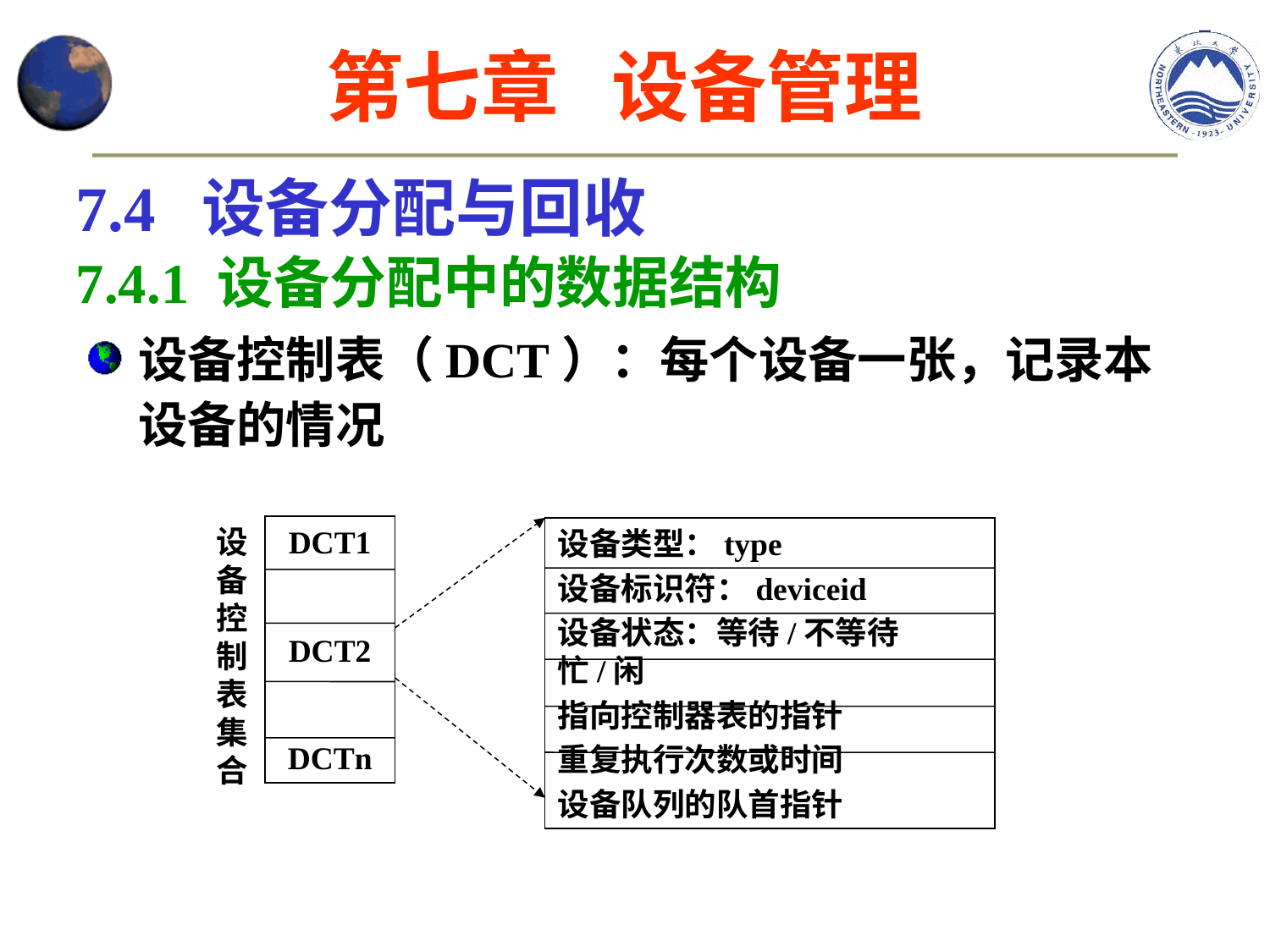

第七章   设备管理
7.4  设备分配与回收
7.4.1 设备分配中的数据结构
设备控制表（DCT）：每个设备一张，记录本设备的情况
设备控制表集合
DCT1

DCT2

DCTn

设备类型：type
设备标识符：deviceid
设备状态：等待/不等待  忙/闲
指向控制器表的指针
重复执行次数或时间
设备队列的队首指针